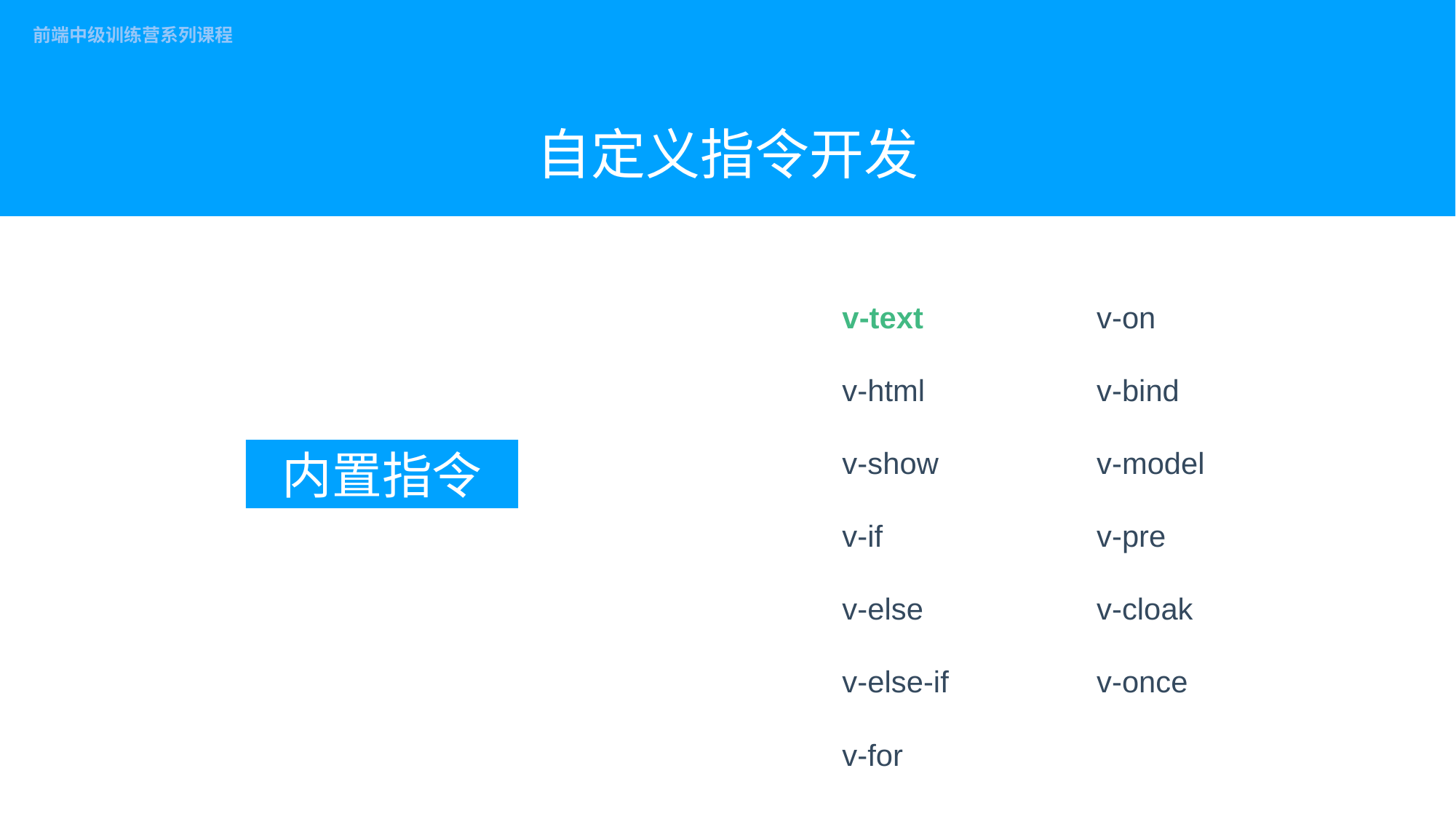

# 自定义指令开发
	v-text
	v-html
	v-show
	v-if
	v-else
	v-else-if
	v-for
	v-on
	v-bind
	v-model
	v-pre
	v-cloak
	v-once
内置指令